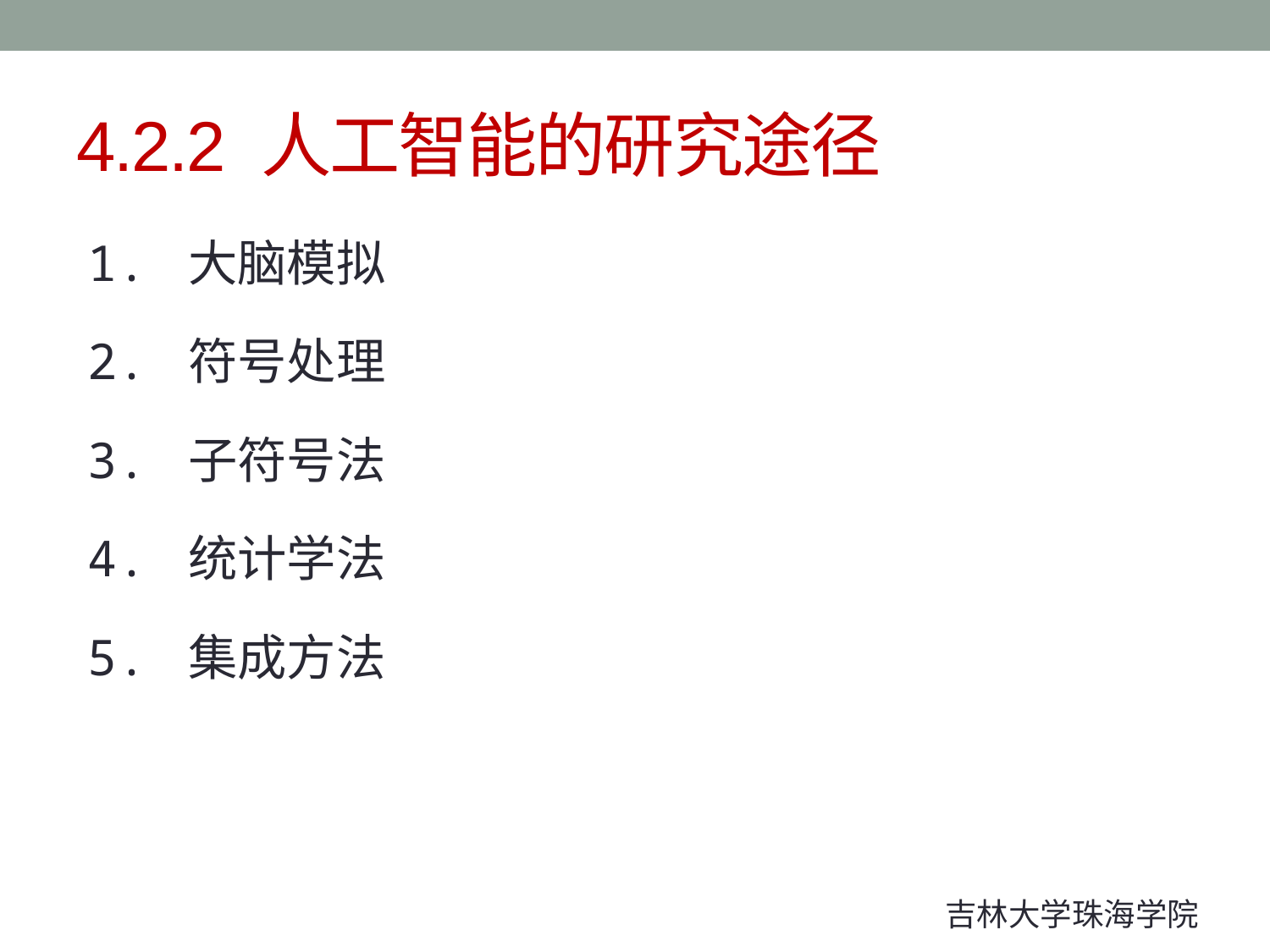

# 4.2.2 人工智能的研究途径
1. 大脑模拟
2. 符号处理
3. 子符号法
4. 统计学法
5. 集成方法